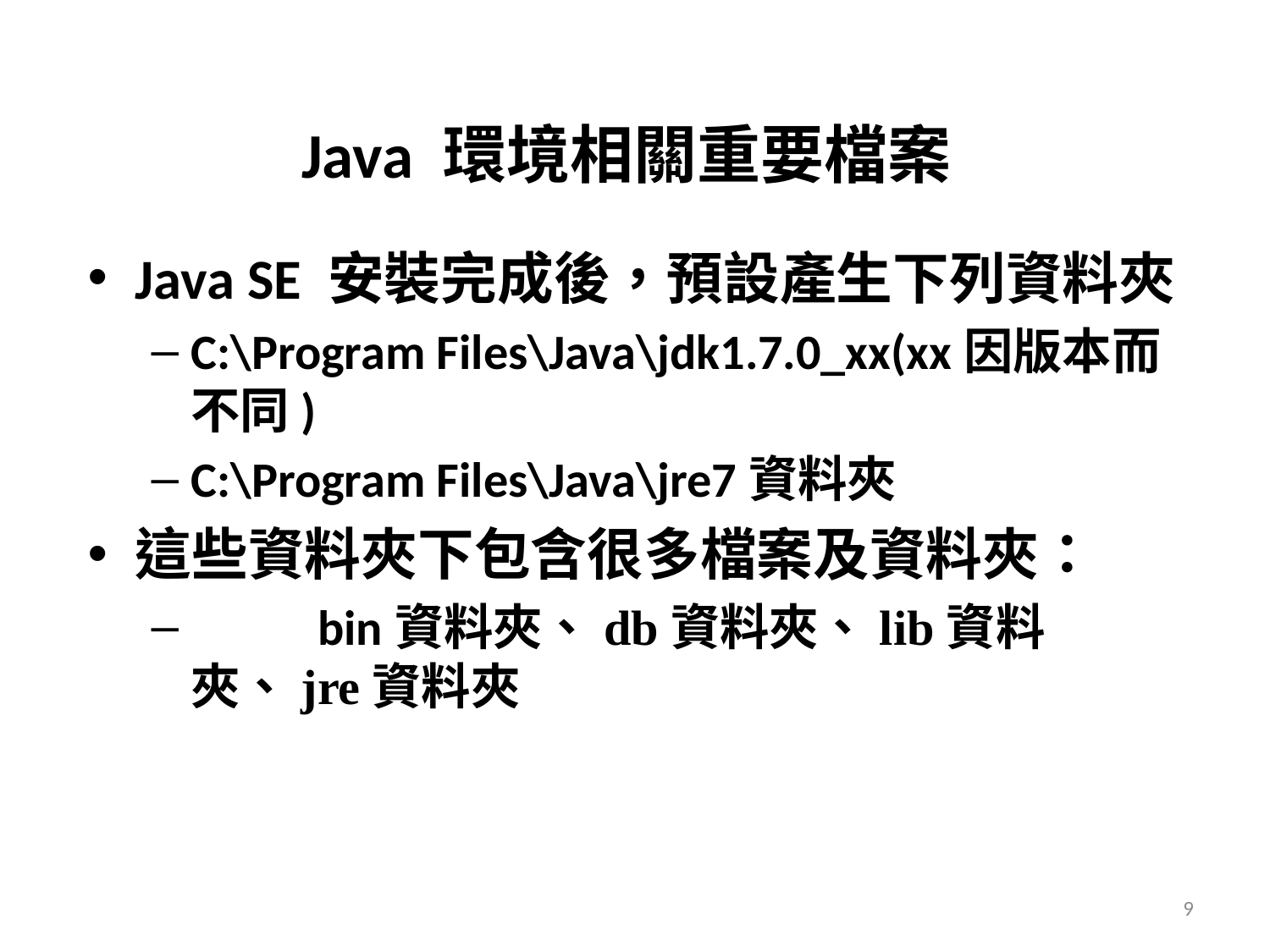

# Java 環境相關重要檔案
Java SE 安裝完成後，預設產生下列資料夾
C:\Program Files\Java\jdk1.7.0_xx(xx因版本而不同)
C:\Program Files\Java\jre7資料夾
這些資料夾下包含很多檔案及資料夾：
	bin資料夾、db資料夾、lib資料夾、jre資料夾
9